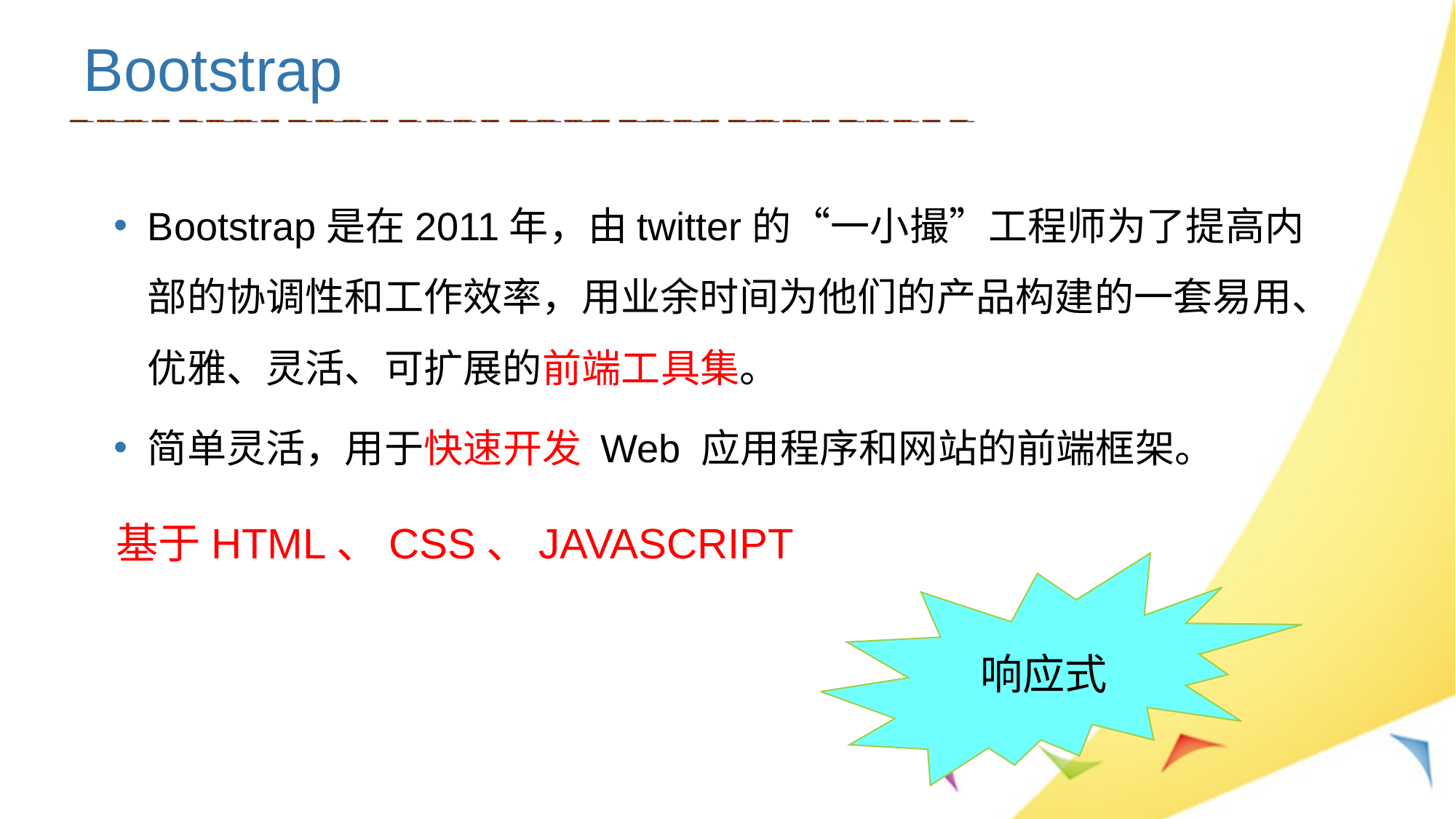

# Bootstrap
Bootstrap是在2011年，由twitter的“一小撮”工程师为了提高内部的协调性和工作效率，用业余时间为他们的产品构建的一套易用、优雅、灵活、可扩展的前端工具集。
简单灵活，用于快速开发 Web 应用程序和网站的前端框架。
基于HTML、CSS、JAVASCRIPT
响应式